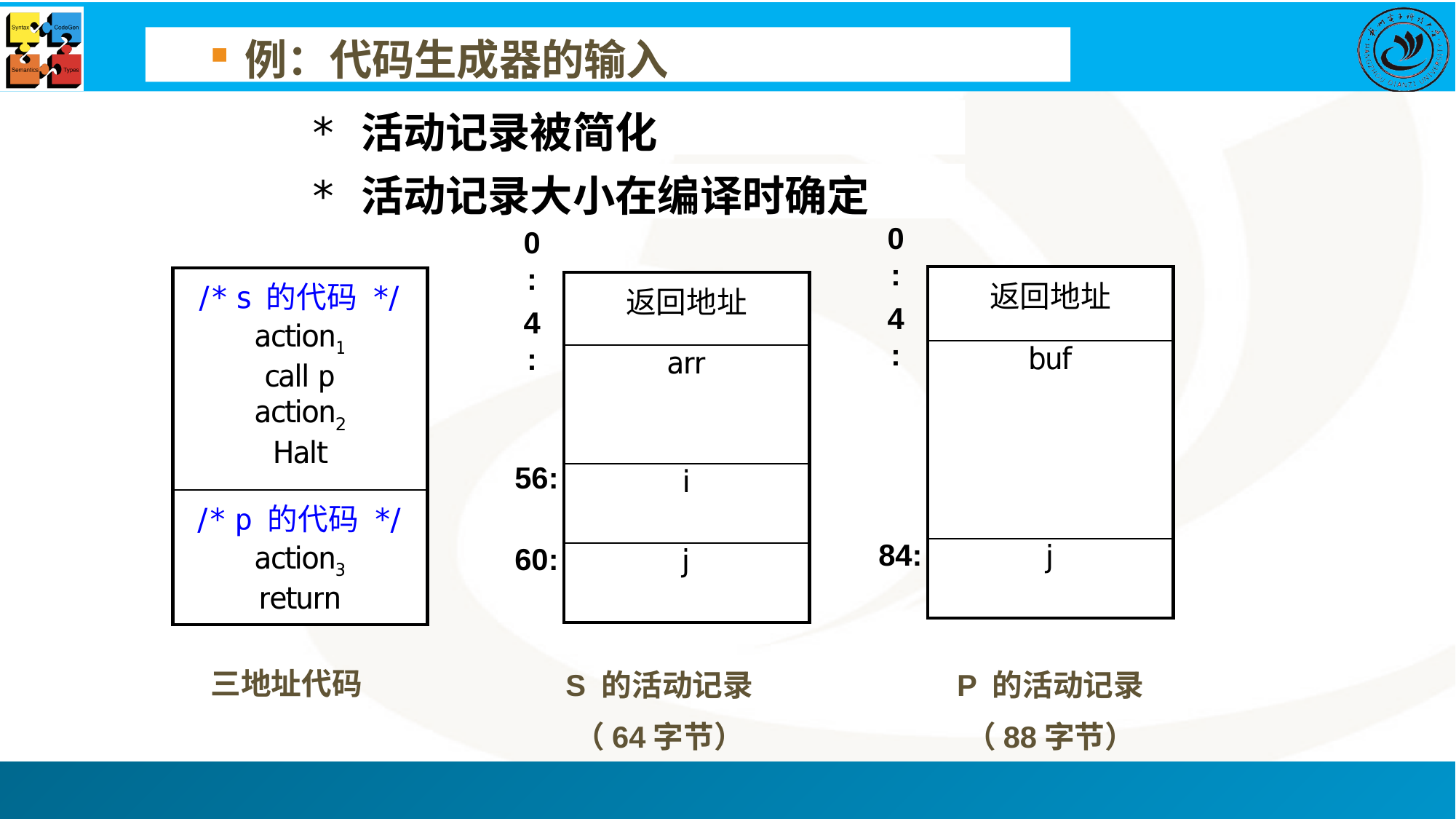

例：代码生成器的输入
   * 活动记录被简化
   * 活动记录大小在编译时确定
0:
0:
| 返回地址 |
| --- |
| buf |
| j |
| /\* s 的代码 \*/ action1 call p action2 Halt |
| --- |
| /\* p 的代码 \*/ action3 return |
| 返回地址 |
| --- |
| arr |
| i |
| j |
4:
4:
56:
84:
60:
S 的活动记录
（64字节）
P 的活动记录
（88字节）
三地址代码
11